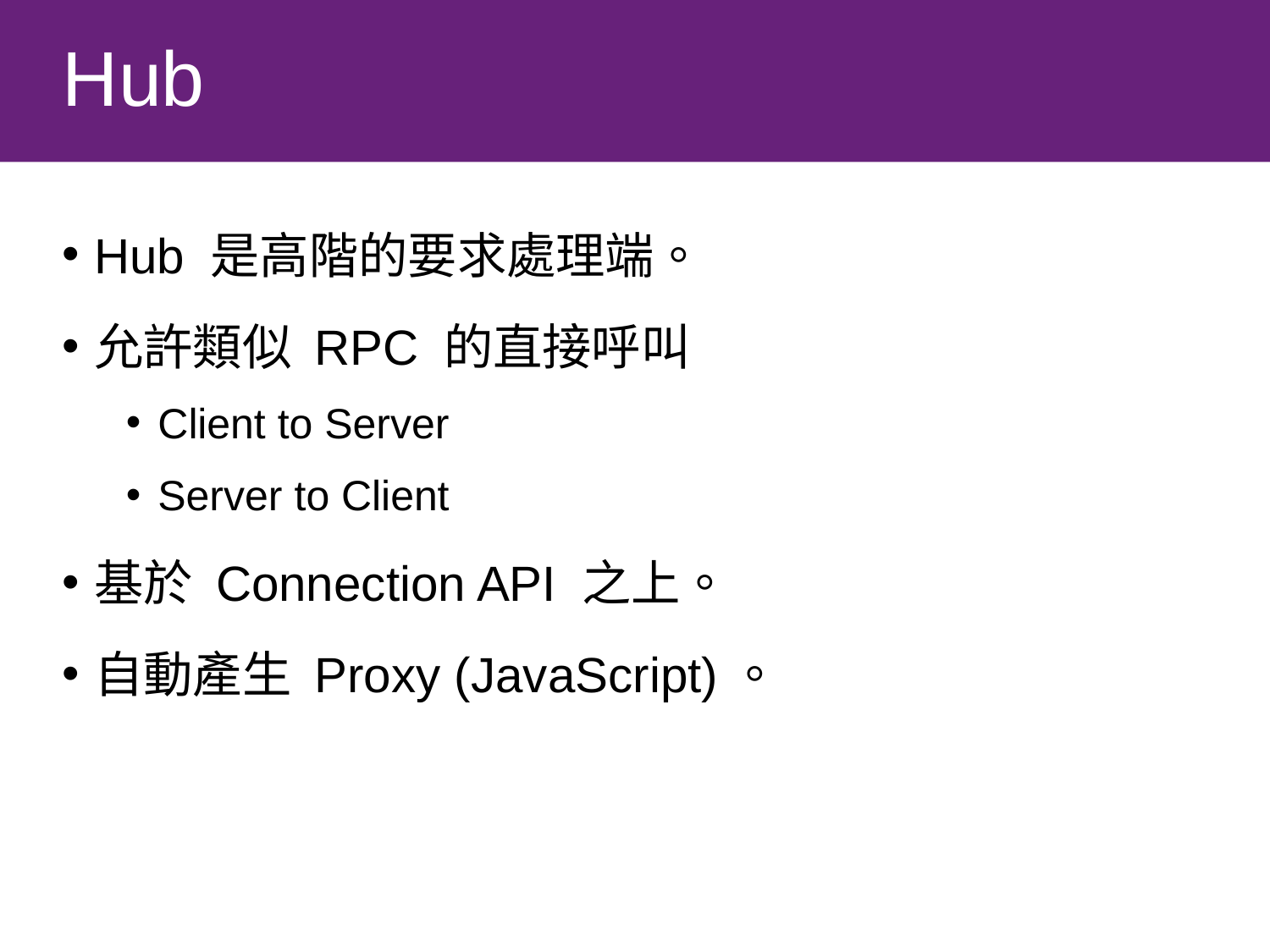

# Hub
Hub 是高階的要求處理端。
允許類似 RPC 的直接呼叫
Client to Server
Server to Client
基於 Connection API 之上。
自動產生 Proxy (JavaScript)。